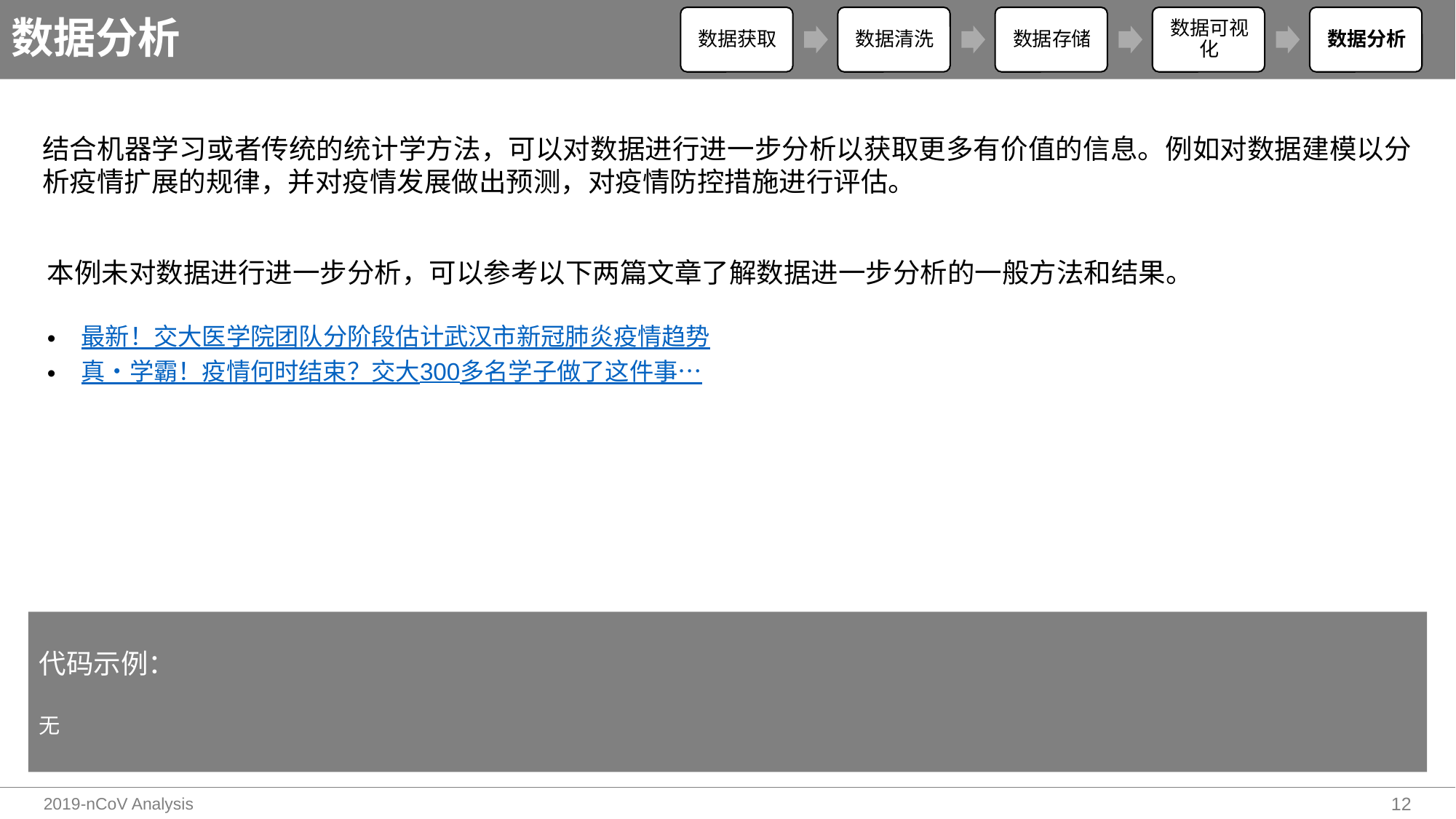

数据分析
数据获取

数据清洗

数据存储

数据可视化

数据分析
结合机器学习或者传统的统计学方法，可以对数据进行进一步分析以获取更多有价值的信息。例如对数据建模以分析疫情扩展的规律，并对疫情发展做出预测，对疫情防控措施进行评估。
本例未对数据进行进一步分析，可以参考以下两篇文章了解数据进一步分析的一般方法和结果。

最新！交大医学院团队分阶段估计武汉市新冠肺炎疫情趋势
真•学霸！疫情何时结束？交大300多名学子做了这件事…
代码示例：

无
12